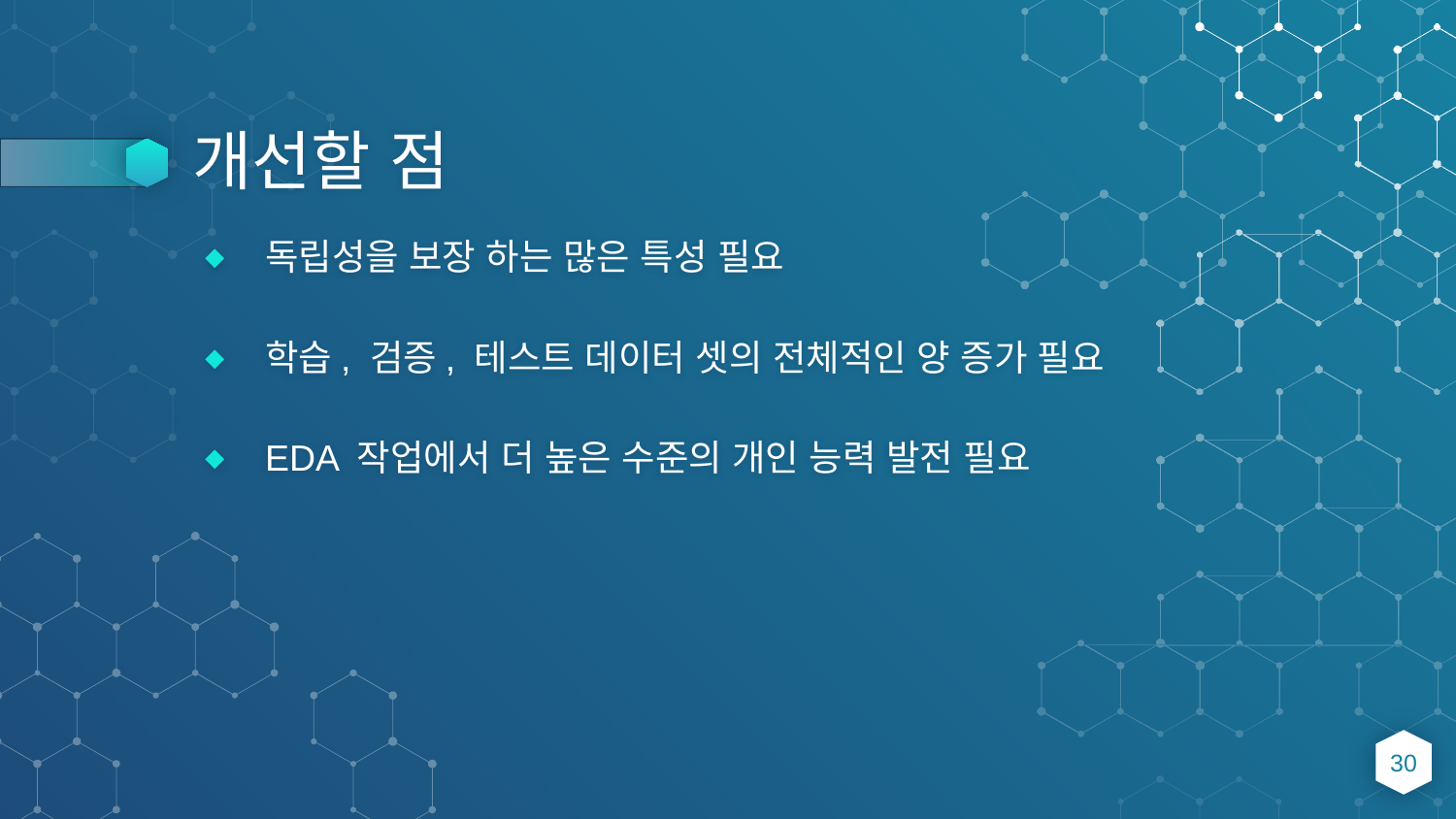

# 개선할 점
독립성을 보장 하는 많은 특성 필요

학습, 검증, 테스트 데이터 셋의 전체적인 양 증가 필요

EDA 작업에서 더 높은 수준의 개인 능력 발전 필요

30